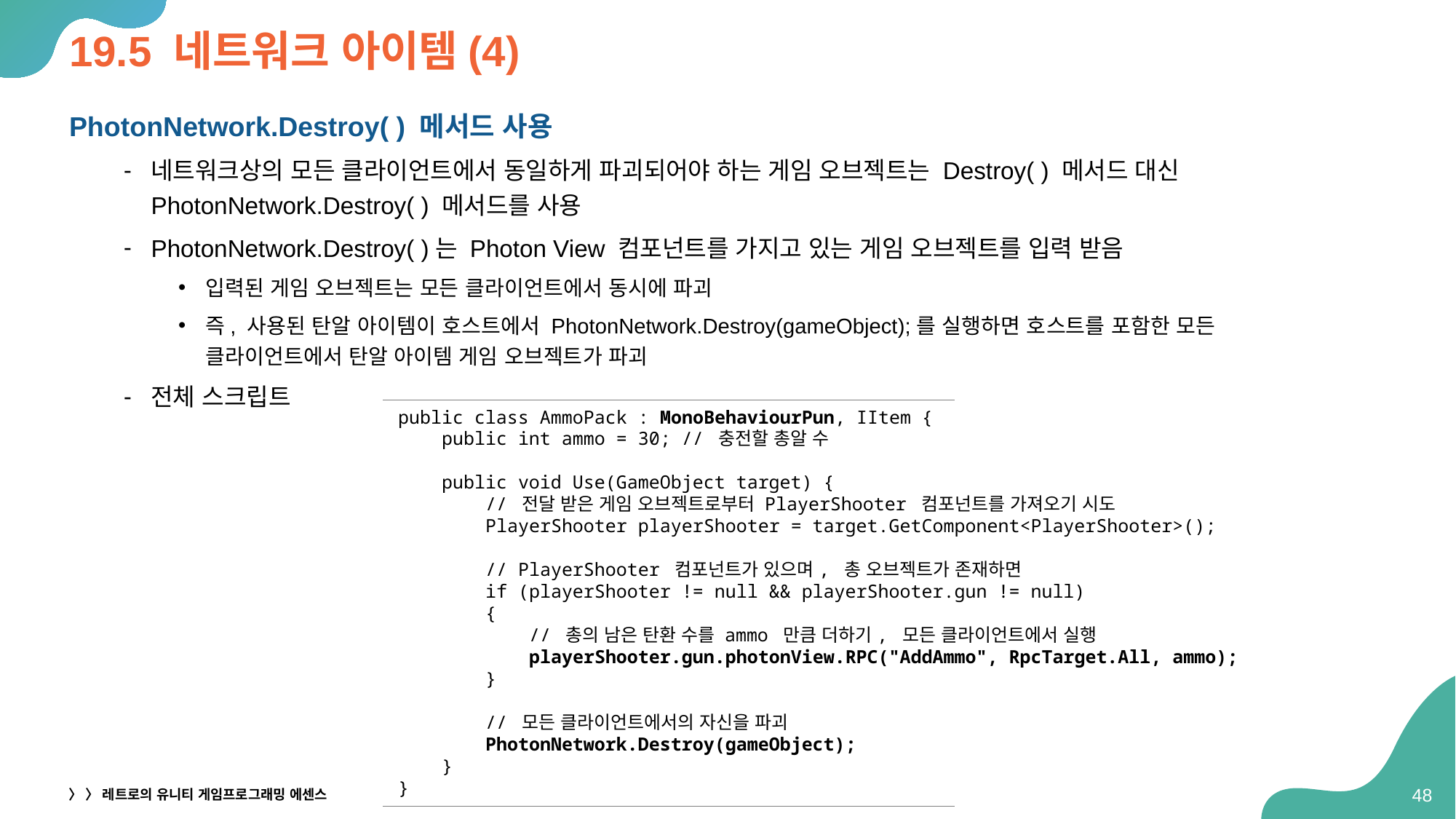

# 19.5 네트워크 아이템(4)
PhotonNetwork.Destroy( ) 메서드 사용
네트워크상의 모든 클라이언트에서 동일하게 파괴되어야 하는 게임 오브젝트는 Destroy( ) 메서드 대신 PhotonNetwork.Destroy( ) 메서드를 사용
PhotonNetwork.Destroy( )는 Photon View 컴포넌트를 가지고 있는 게임 오브젝트를 입력 받음
입력된 게임 오브젝트는 모든 클라이언트에서 동시에 파괴
즉, 사용된 탄알 아이템이 호스트에서 PhotonNetwork.Destroy(gameObject);를 실행하면 호스트를 포함한 모든
클라이언트에서 탄알 아이템 게임 오브젝트가 파괴
전체 스크립트
public class AmmoPack : MonoBehaviourPun, IItem {
    public int ammo = 30; // 충전할 총알 수

    public void Use(GameObject target) {
        // 전달 받은 게임 오브젝트로부터 PlayerShooter 컴포넌트를 가져오기 시도
        PlayerShooter playerShooter = target.GetComponent<PlayerShooter>();

        // PlayerShooter 컴포넌트가 있으며, 총 오브젝트가 존재하면
        if (playerShooter != null && playerShooter.gun != null)
        {
            // 총의 남은 탄환 수를 ammo 만큼 더하기, 모든 클라이언트에서 실행
            playerShooter.gun.photonView.RPC("AddAmmo", RpcTarget.All, ammo);
        }

        // 모든 클라이언트에서의 자신을 파괴
        PhotonNetwork.Destroy(gameObject);
    }
}
48